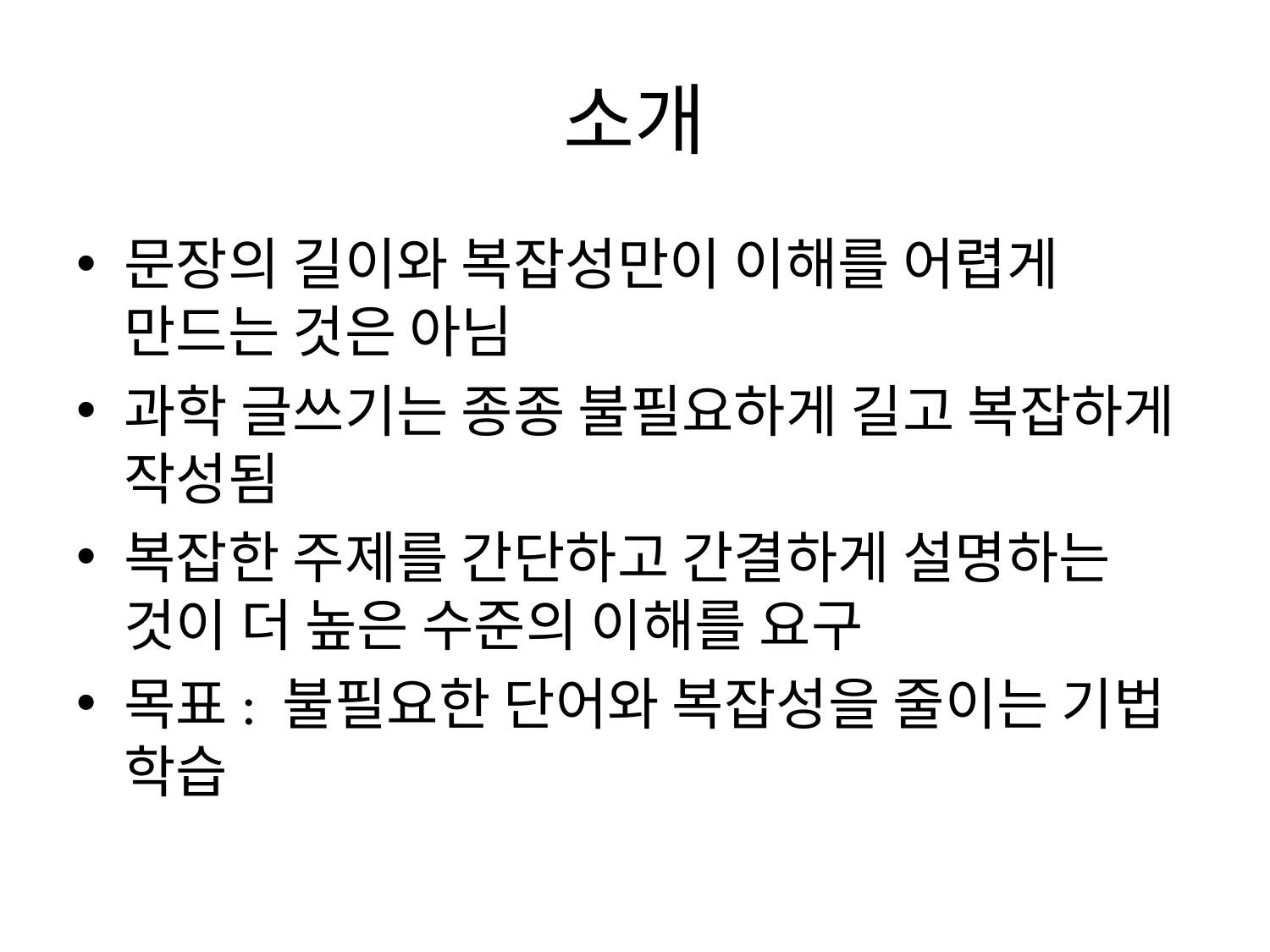

# 소개
문장의 길이와 복잡성만이 이해를 어렵게 만드는 것은 아님
과학 글쓰기는 종종 불필요하게 길고 복잡하게 작성됨
복잡한 주제를 간단하고 간결하게 설명하는 것이 더 높은 수준의 이해를 요구
목표: 불필요한 단어와 복잡성을 줄이는 기법 학습